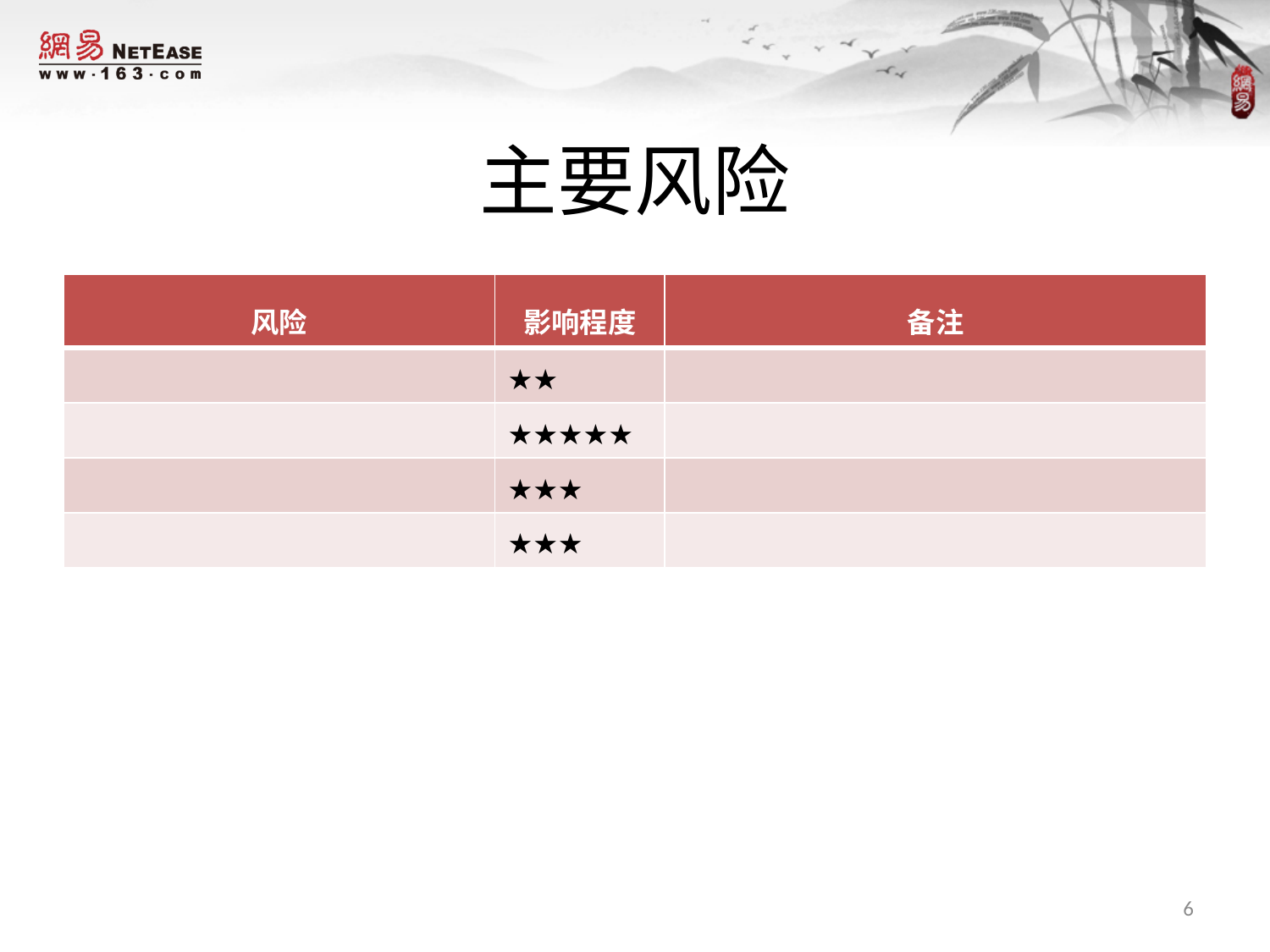

# 主要风险
| 风险 | 影响程度 | 备注 |
| --- | --- | --- |
|  | ★★ |  |
|  | ★★★★★ |  |
|  | ★★★ |  |
|  | ★★★ |  |
6